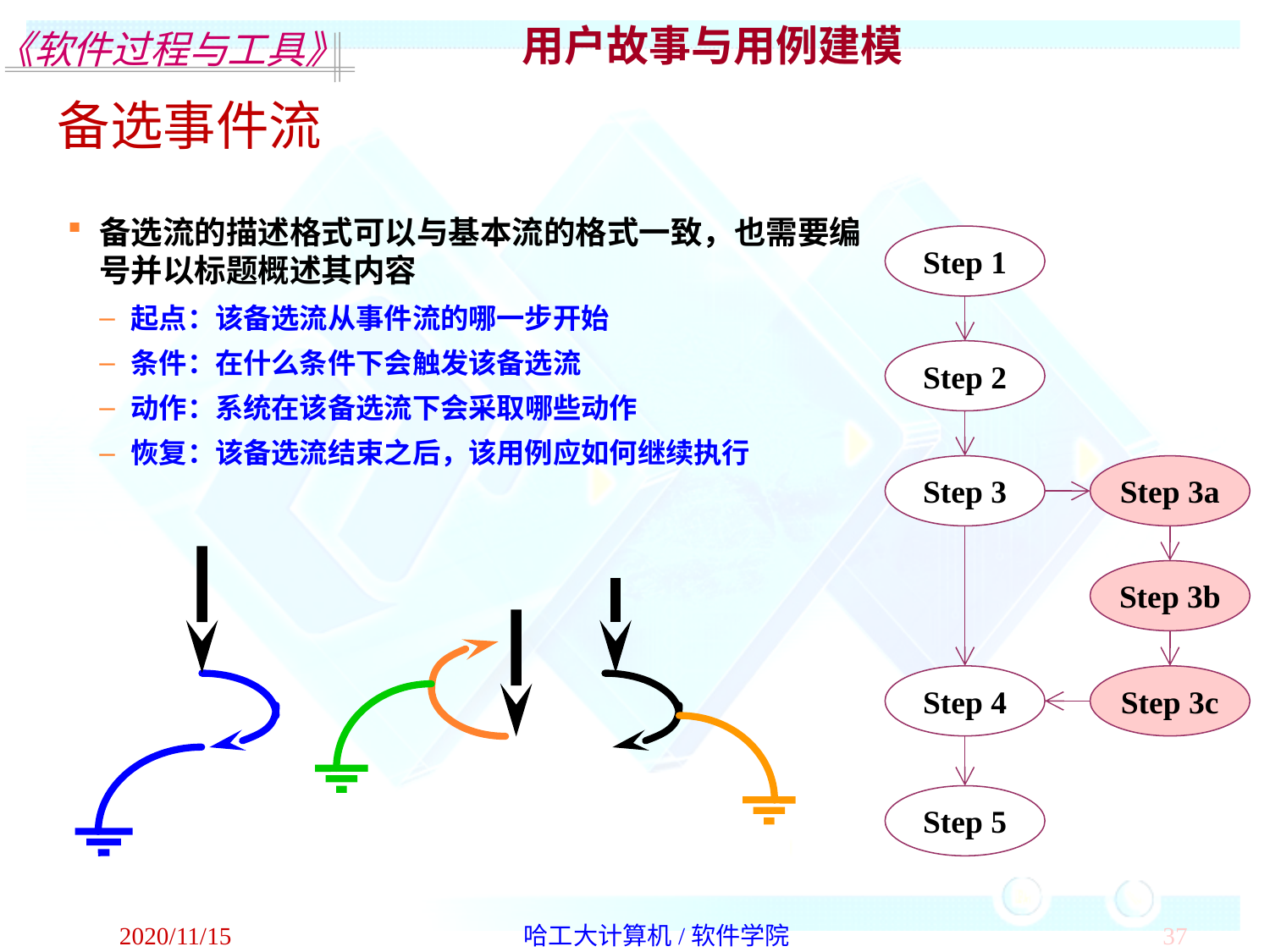

用户故事与用例建模
备选事件流
备选流的描述格式可以与基本流的格式一致，也需要编号并以标题概述其内容
起点：该备选流从事件流的哪一步开始
条件：在什么条件下会触发该备选流
动作：系统在该备选流下会采取哪些动作
恢复：该备选流结束之后，该用例应如何继续执行

Step 1
Step 2
Step 3
Step 3a
Step 3b
Step 4
Step 3c
Step 5